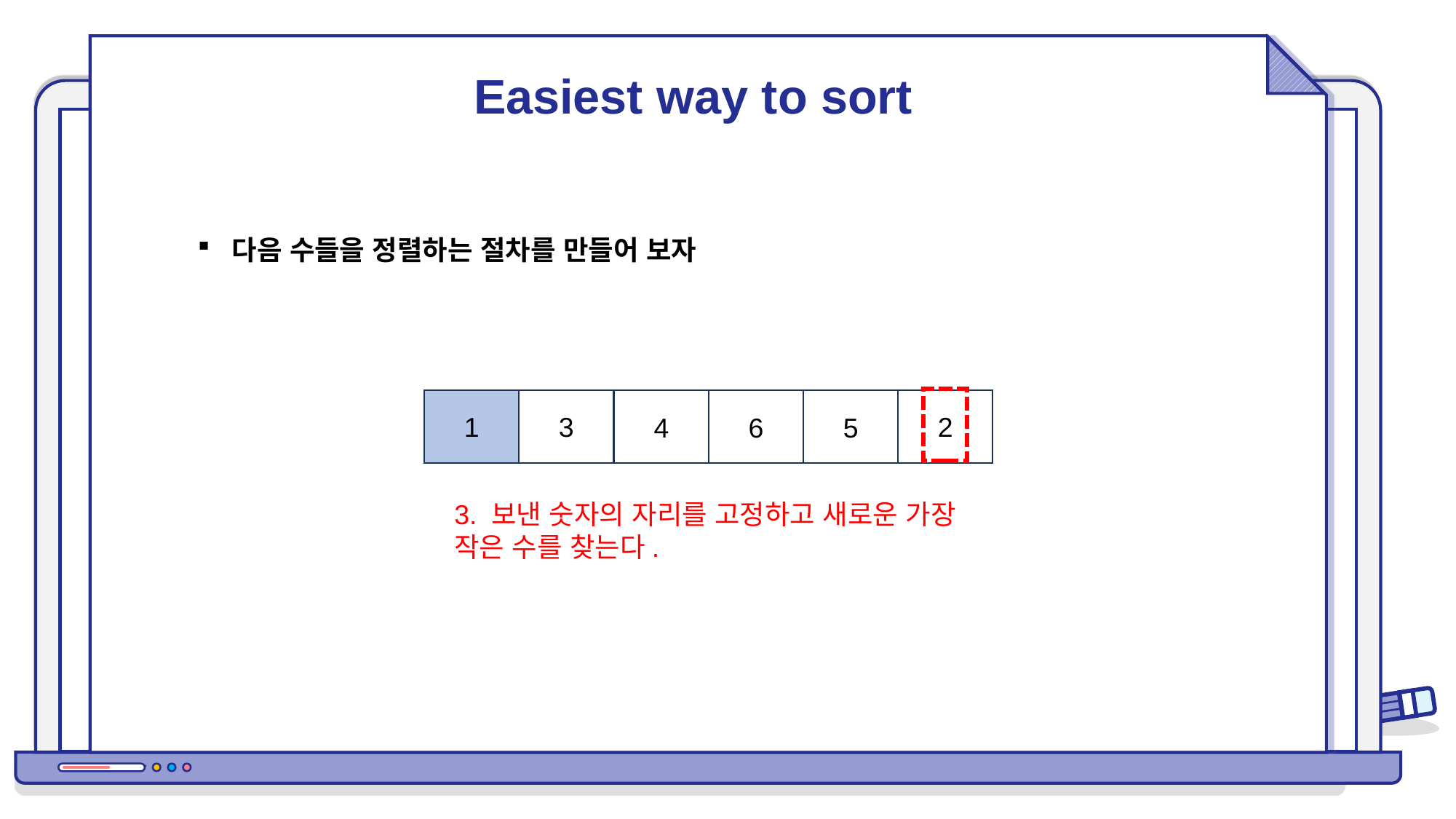

Easiest way to sort

다음 수들을 정렬하는 절차를 만들어 보자

1
3
2
5
4
6
3. 보낸 숫자의 자리를 고정하고 새로운 가장 작은 수를 찾는다.